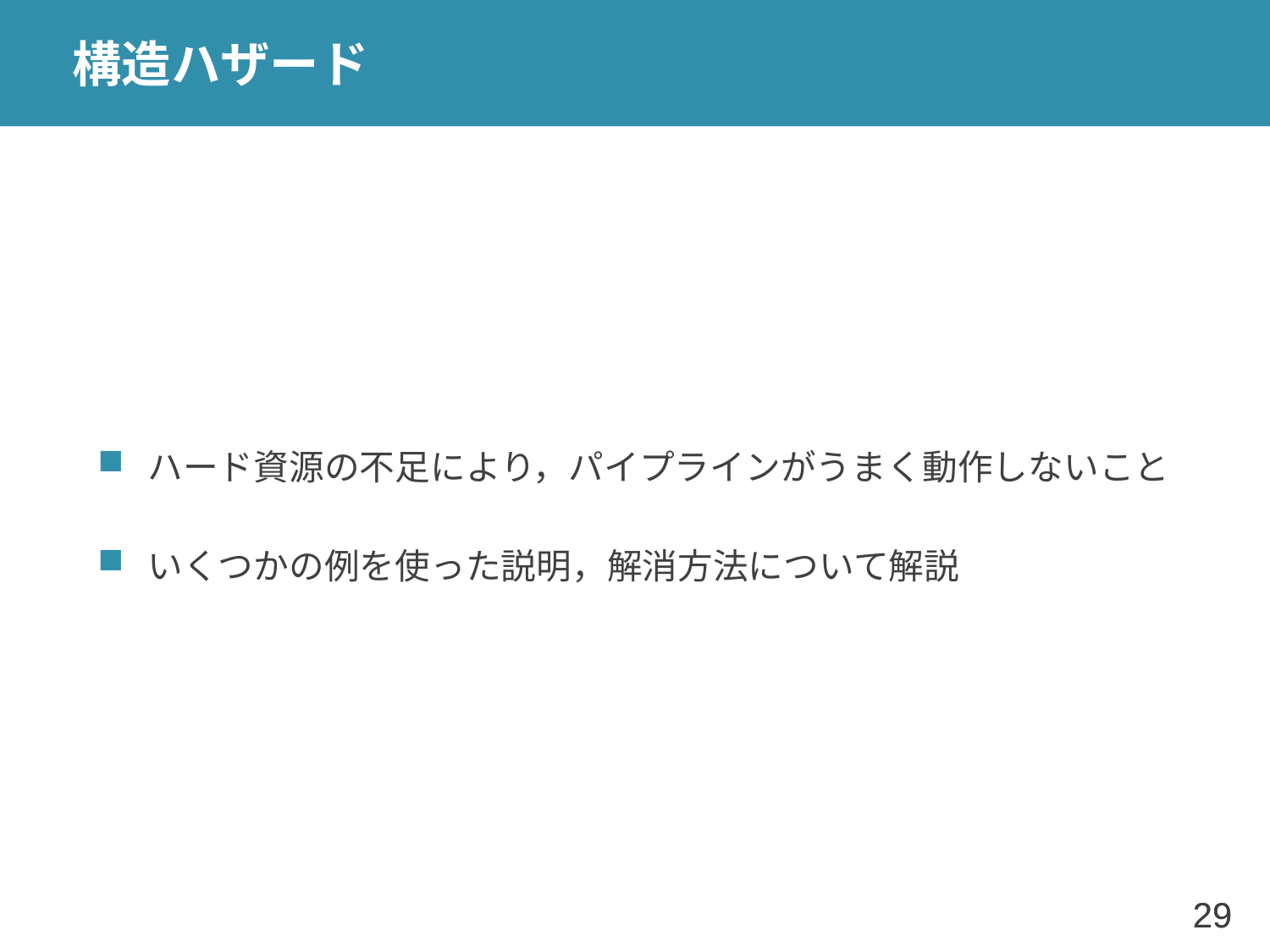

# 構造ハザード
ハード資源の不足により，パイプラインがうまく動作しないこと
いくつかの例を使った説明，解消方法について解説